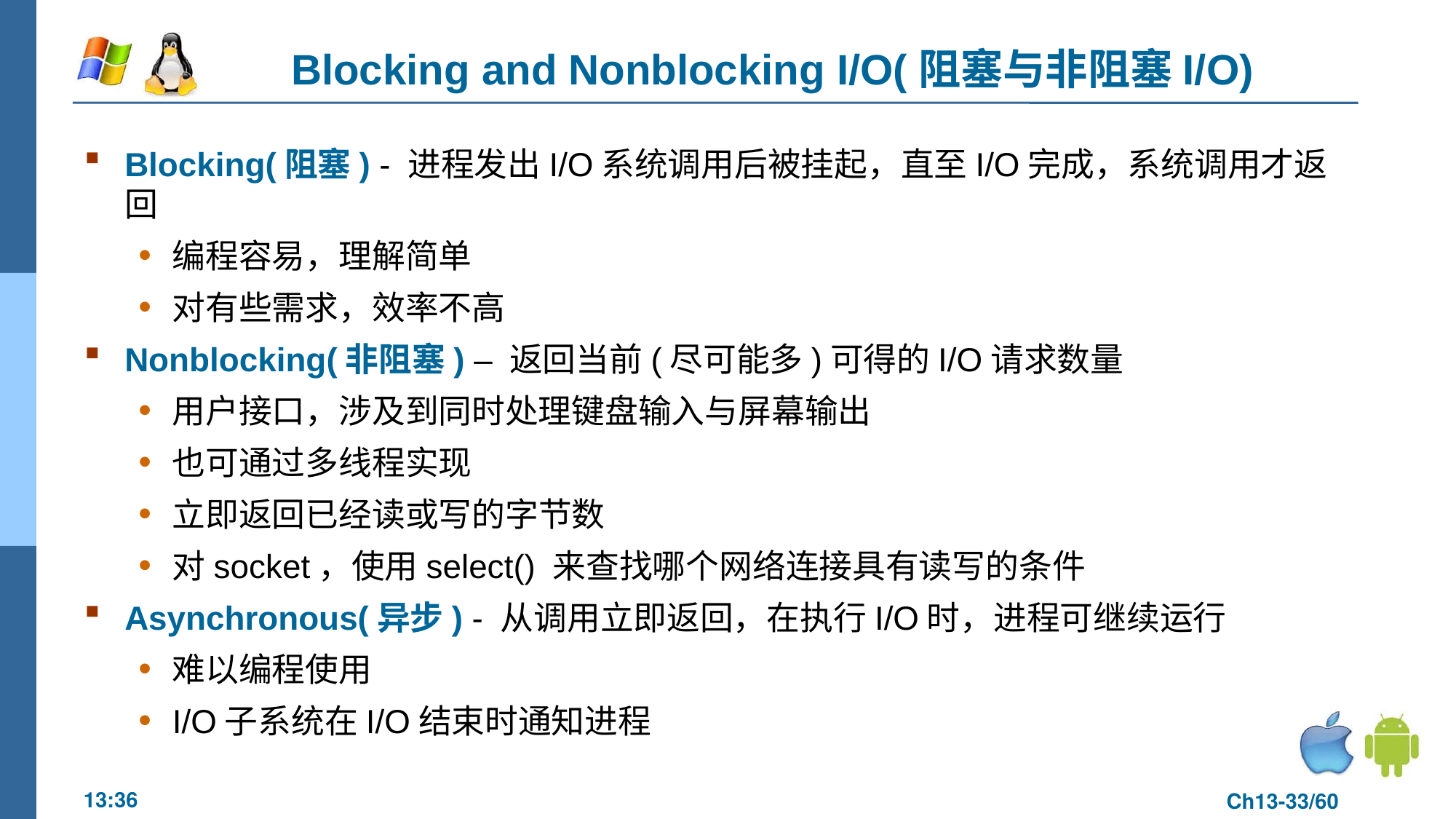

# Blocking and Nonblocking I/O(阻塞与非阻塞I/O)
Blocking(阻塞) - 进程发出I/O系统调用后被挂起，直至I/O完成，系统调用才返回
编程容易，理解简单
对有些需求，效率不高
Nonblocking(非阻塞) – 返回当前(尽可能多)可得的I/O请求数量
用户接口，涉及到同时处理键盘输入与屏幕输出
也可通过多线程实现
立即返回已经读或写的字节数
对socket，使用select() 来查找哪个网络连接具有读写的条件
Asynchronous(异步) - 从调用立即返回，在执行I/O时，进程可继续运行
难以编程使用
I/O子系统在I/O结束时通知进程